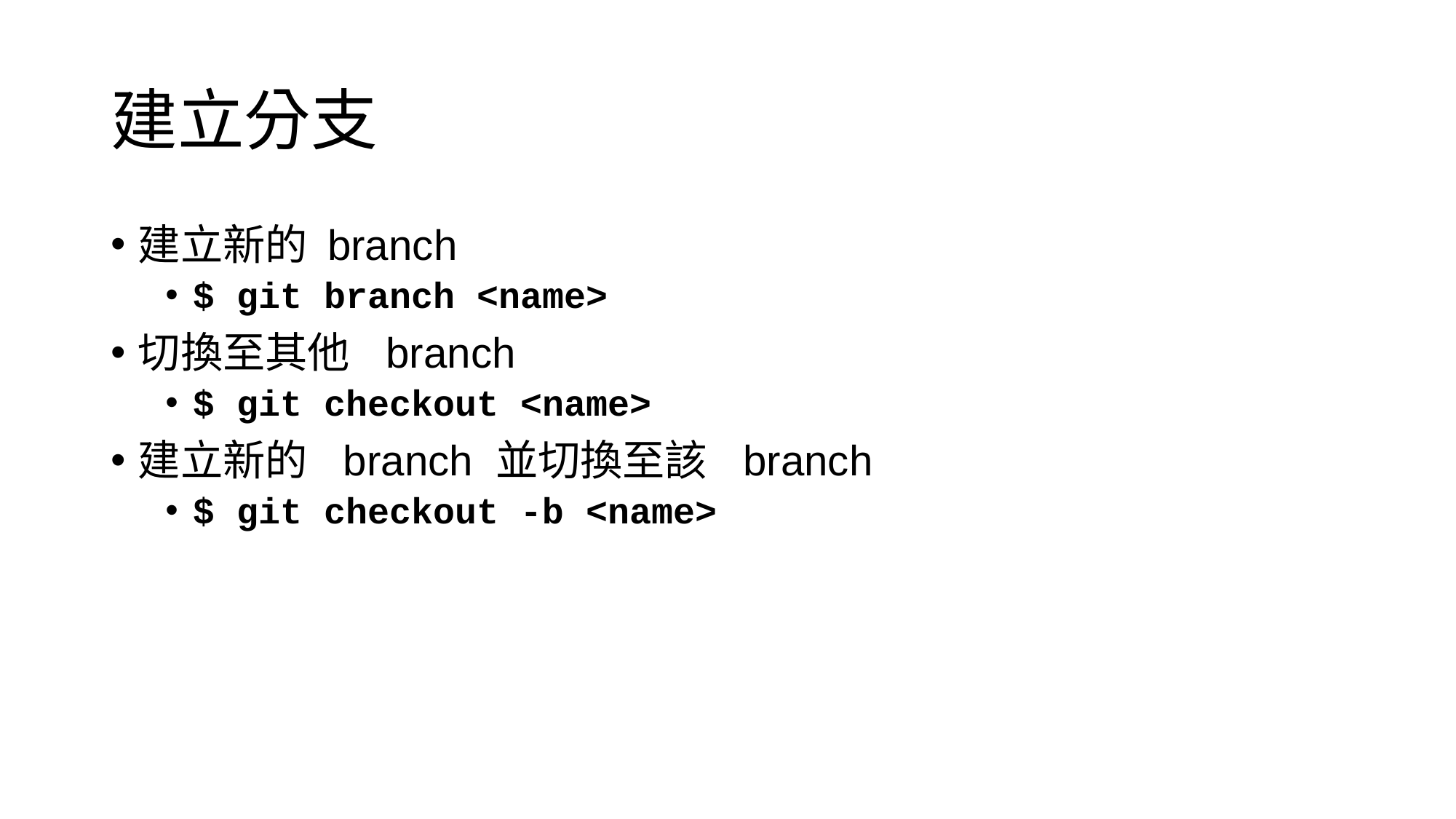

# 建立分支
建立新的 branch
$ git branch <name>
切換至其他 branch
$ git checkout <name>
建立新的 branch 並切換至該 branch
$ git checkout -b <name>